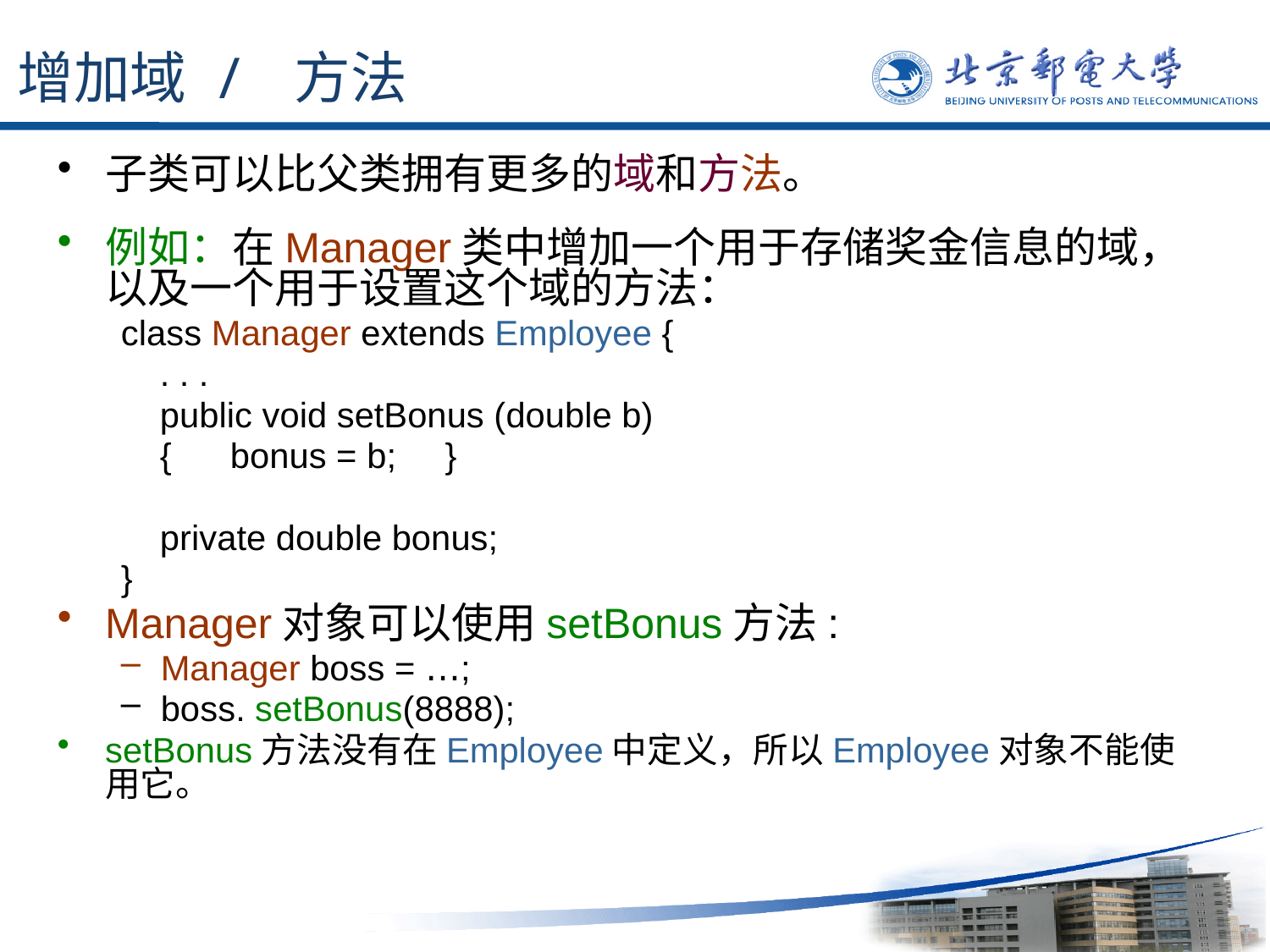

# 增加域 / 方法
子类可以比父类拥有更多的域和方法。

例如：在Manager类中增加一个用于存储奖金信息的域，以及一个用于设置这个域的方法：
class Manager extends Employee {
    . . .
    public void setBonus (double b)
    {      bonus = b;     }

    private double bonus;
}
Manager对象可以使用setBonus方法:
Manager boss = …;
boss. setBonus(8888);
setBonus方法没有在Employee中定义，所以Employee对象不能使用它。